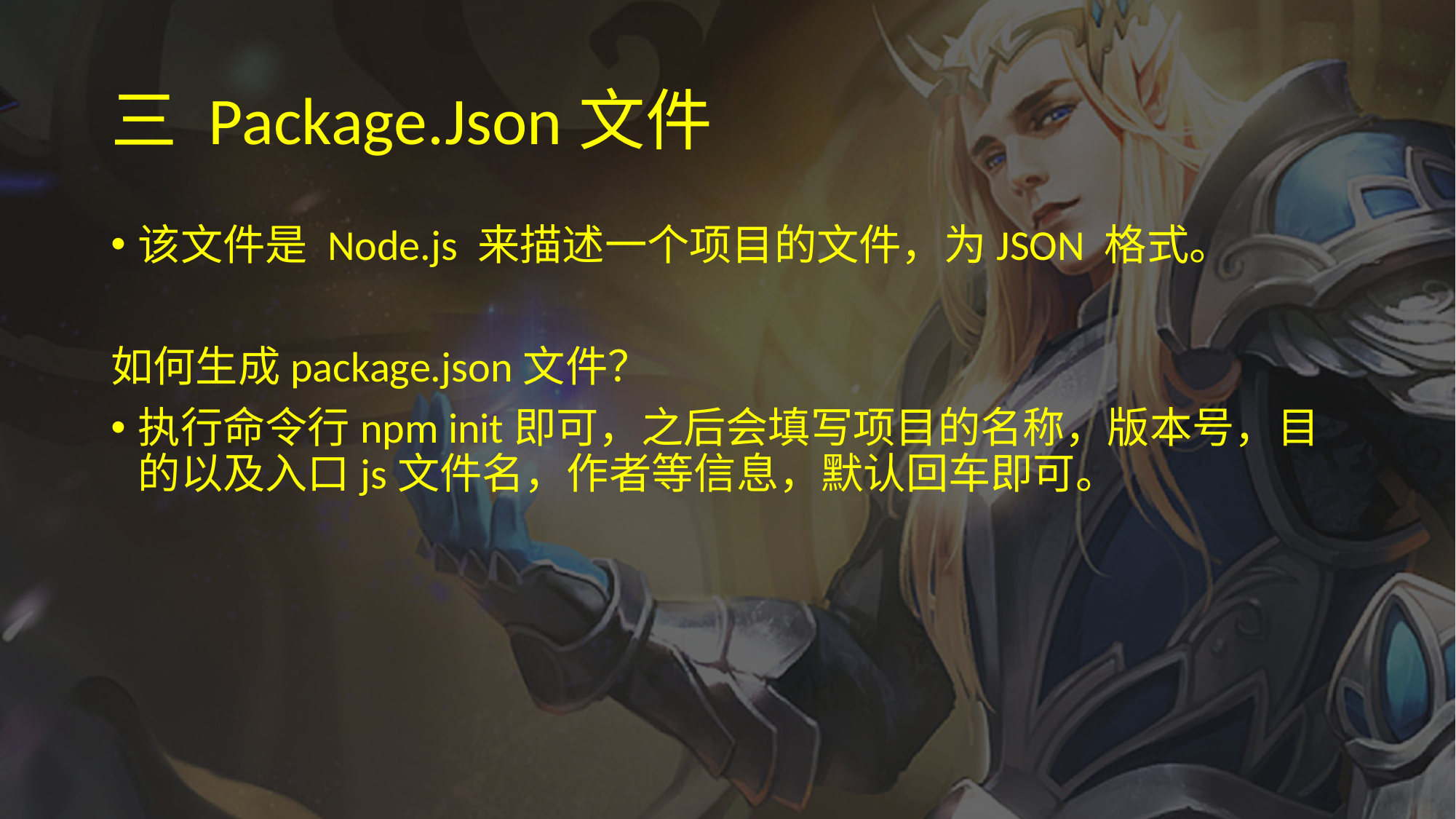

# 三 Package.Json文件
该文件是 Node.js 来描述一个项目的文件，为JSON 格式。

如何生成package.json文件？
执行命令行npm init即可，之后会填写项目的名称，版本号，目的以及入口js文件名，作者等信息，默认回车即可。